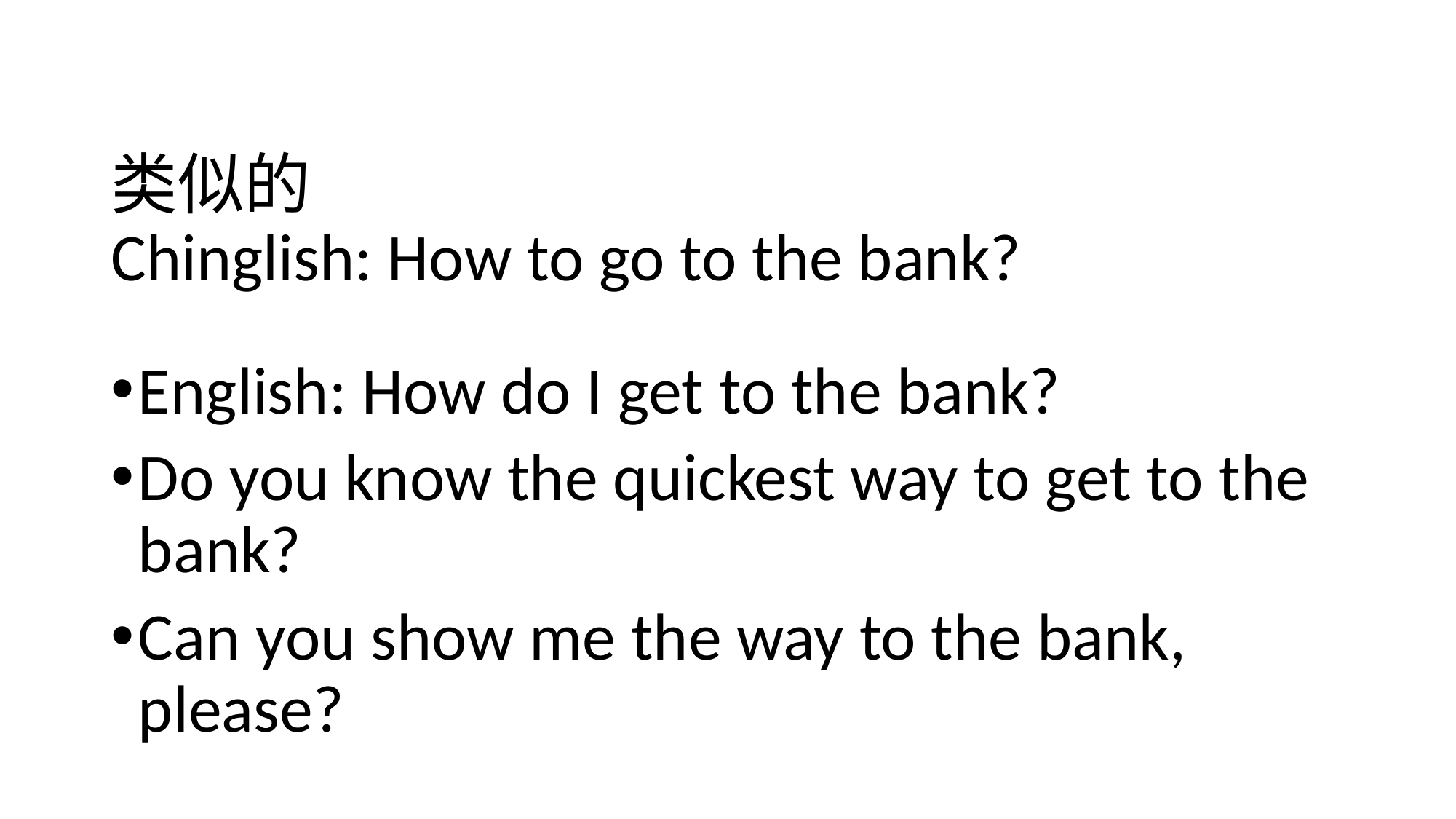

# 类似的 Chinglish: How to go to the bank?
English: How do I get to the bank?
Do you know the quickest way to get to the bank?
Can you show me the way to the bank, please?